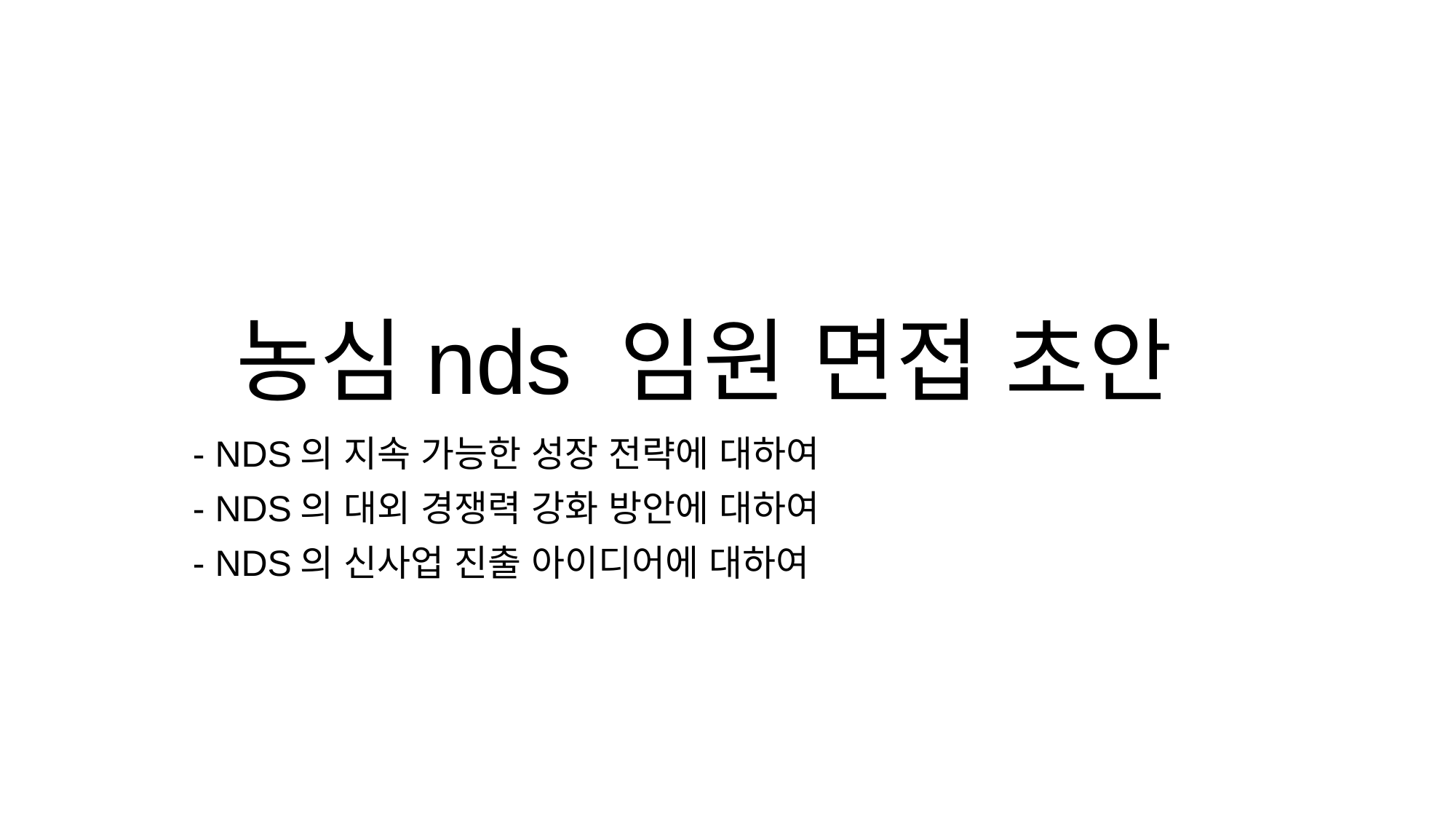

# 농심nds 임원 면접 초안
- NDS의 지속 가능한 성장 전략에 대하여
- NDS의 대외 경쟁력 강화 방안에 대하여
- NDS의 신사업 진출 아이디어에 대하여